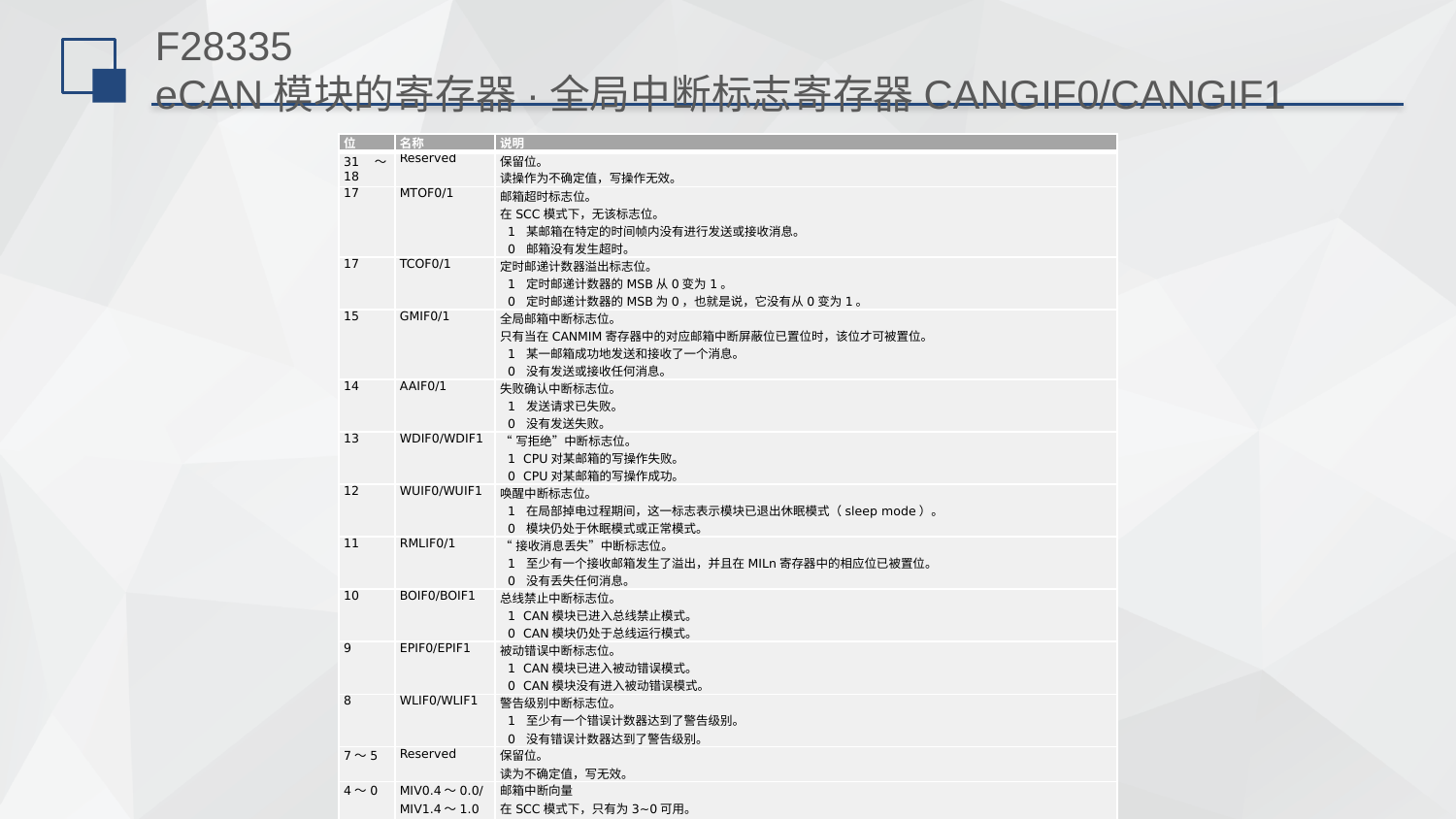

# F28335 eCAN模块的寄存器·全局中断标志寄存器CANGIF0/CANGIF1
| 位 | 名称 | 说明 |
| --- | --- | --- |
| 31～18 | Reserved | 保留位。 读操作为不确定值，写操作无效。 |
| 17 | MTOF0/1 | 邮箱超时标志位。 在SCC模式下，无该标志位。 1 某邮箱在特定的时间帧内没有进行发送或接收消息。 0 邮箱没有发生超时。 |
| 17 | TCOF0/1 | 定时邮递计数器溢出标志位。 1 定时邮递计数器的MSB从0变为1。 0 定时邮递计数器的MSB为0，也就是说，它没有从0变为1。 |
| 15 | GMIF0/1 | 全局邮箱中断标志位。 只有当在CANMIM寄存器中的对应邮箱中断屏蔽位已置位时，该位才可被置位。 1 某一邮箱成功地发送和接收了一个消息。 0 没有发送或接收任何消息。 |
| 14 | AAIF0/1 | 失败确认中断标志位。 1 发送请求已失败。 0 没有发送失败。 |
| 13 | WDIF0/WDIF1 | “写拒绝”中断标志位。 1 CPU对某邮箱的写操作失败。 0 CPU对某邮箱的写操作成功。 |
| 12 | WUIF0/WUIF1 | 唤醒中断标志位。 1 在局部掉电过程期间，这一标志表示模块已退出休眠模式（sleep mode）。 0 模块仍处于休眠模式或正常模式。 |
| 11 | RMLIF0/1 | “接收消息丢失”中断标志位。 1 至少有一个接收邮箱发生了溢出，并且在MILn寄存器中的相应位已被置位。 0 没有丢失任何消息。 |
| 10 | BOIF0/BOIF1 | 总线禁止中断标志位。 1 CAN模块已进入总线禁止模式。 0 CAN模块仍处于总线运行模式。 |
| 9 | EPIF0/EPIF1 | 被动错误中断标志位。 1 CAN模块已进入被动错误模式。 0 CAN模块没有进入被动错误模式。 |
| 8 | WLIF0/WLIF1 | 警告级别中断标志位。 1 至少有一个错误计数器达到了警告级别。 0 没有错误计数器达到了警告级别。 |
| 7～5 | Reserved | 保留位。 读为不确定值，写无效。 |
| 4～0 | MIV0.4～0.0/ MIV1.4～1.0 | 邮箱中断向量 在SCC模式下，只有为3~0可用。 这个矢量指出了置位全局邮箱中断标志的邮箱号。它会保存这个矢量值，直到相应的位被清0或发生了一个更高优先级的邮箱中断。邮箱31具有最高的优先级，所以这是最大的中断矢量。在SCC模式，邮箱15具有最高优先级，而邮箱17～30无效。 如果在TA/RMP寄存器中的标志没有置位并且GMIF1或GMIF0也清0，则该值为不确定值。 |